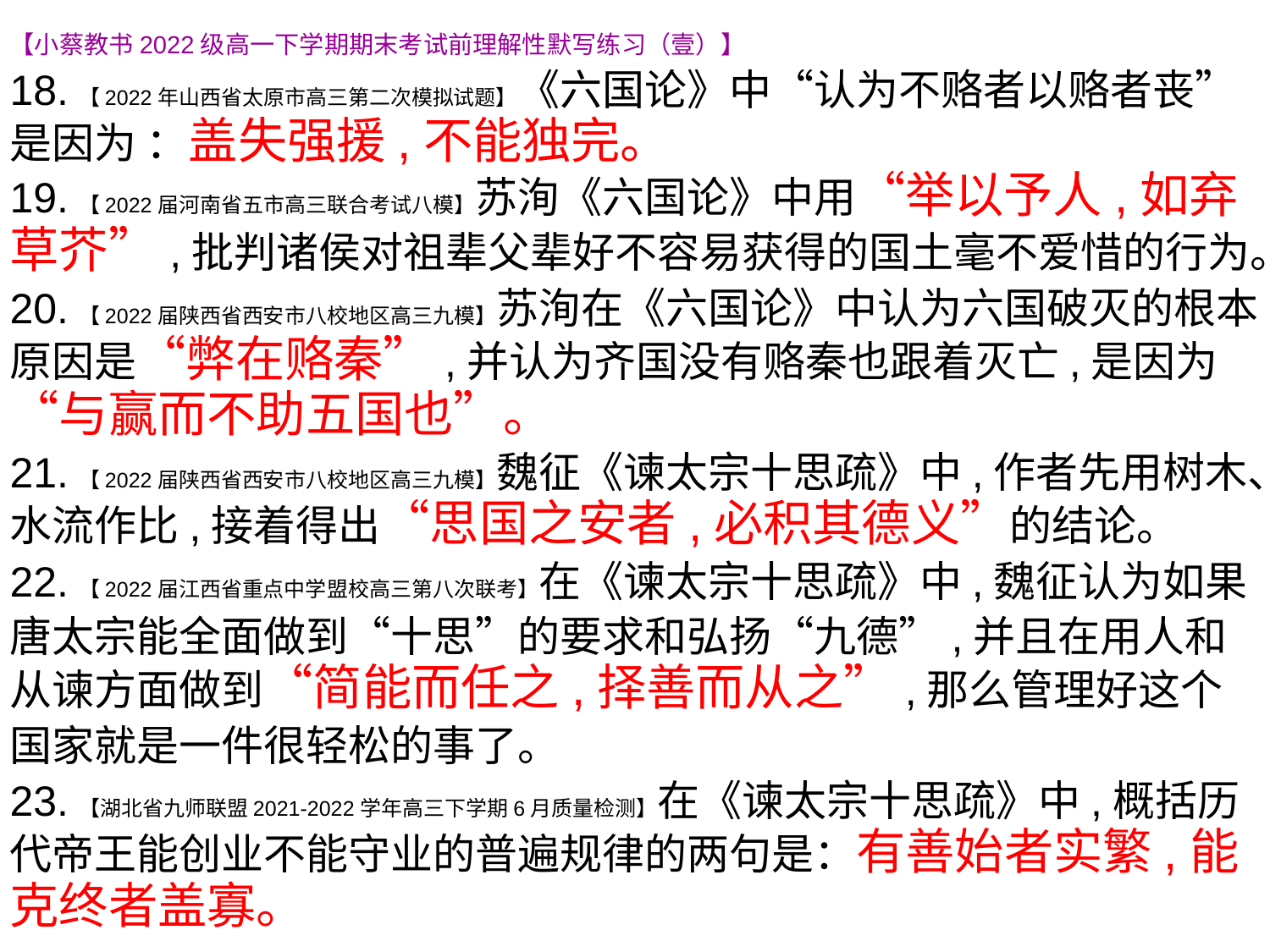

【小蔡教书2022级高一下学期期末考试前理解性默写练习（壹）】
18.【2022年山西省太原市高三第二次模拟试题】《六国论》中“认为不赂者以赂者丧”是因为 ：盖失强援,不能独完。
19.【2022届河南省五市高三联合考试八模】苏洵《六国论》中用“举以予人,如弃草芥”,批判诸侯对祖辈父辈好不容易获得的国土毫不爱惜的行为。
20.【2022届陕西省西安市八校地区高三九模】苏洵在《六国论》中认为六国破灭的根本原因是“弊在赂秦”,并认为齐国没有赂秦也跟着灭亡,是因为“与赢而不助五国也”。
21.【2022届陕西省西安市八校地区高三九模】魏征《谏太宗十思疏》中,作者先用树木、水流作比,接着得出“思国之安者,必积其德义”的结论。
22.【2022届江西省重点中学盟校高三第八次联考】在《谏太宗十思疏》中,魏征认为如果唐太宗能全面做到“十思”的要求和弘扬“九德”,并且在用人和从谏方面做到“简能而任之,择善而从之”,那么管理好这个国家就是一件很轻松的事了。
23.【湖北省九师联盟2021-2022学年高三下学期6月质量检测】在《谏太宗十思疏》中,概括历代帝王能创业不能守业的普遍规律的两句是：有善始者实繁,能克终者盖寡。